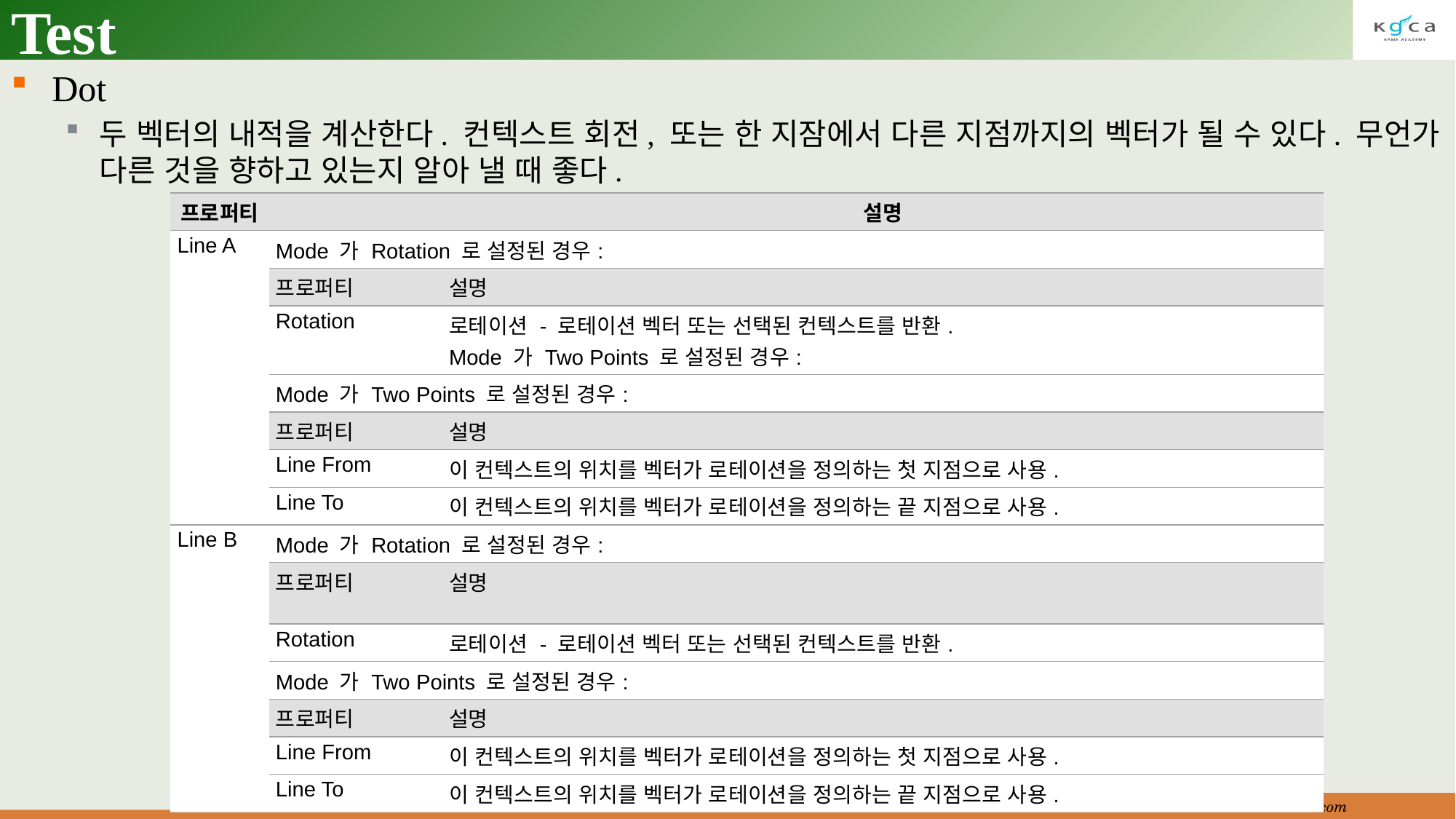

# Test
Dot
두 벡터의 내적을 계산한다. 컨텍스트 회전, 또는 한 지잠에서 다른 지점까지의 벡터가 될 수 있다. 무언가 다른 것을 향하고 있는지 알아 낼 때 좋다.
| 프로퍼티 |  | 설명 |
| --- | --- | --- |
| Line A | Mode 가 Rotation 로 설정된 경우: |  |
|  | 프로퍼티 | 설명 |
|  | Rotation | 로테이션 - 로테이션 벡터 또는 선택된 컨텍스트를 반환. Mode 가 Two Points 로 설정된 경우: |
|  | Mode 가 Two Points 로 설정된 경우: |  |
|  | 프로퍼티 | 설명 |
|  | Line From | 이 컨텍스트의 위치를 벡터가 로테이션을 정의하는 첫 지점으로 사용. |
|  | Line To | 이 컨텍스트의 위치를 벡터가 로테이션을 정의하는 끝 지점으로 사용. |
| Line B | Mode 가 Rotation 로 설정된 경우: |  |
|  | 프로퍼티 | 설명 |
|  | Rotation | 로테이션 - 로테이션 벡터 또는 선택된 컨텍스트를 반환. |
|  | Mode 가 Two Points 로 설정된 경우: |  |
|  | 프로퍼티 | 설명 |
|  | Line From | 이 컨텍스트의 위치를 벡터가 로테이션을 정의하는 첫 지점으로 사용. |
|  | Line To | 이 컨텍스트의 위치를 벡터가 로테이션을 정의하는 끝 지점으로 사용. |